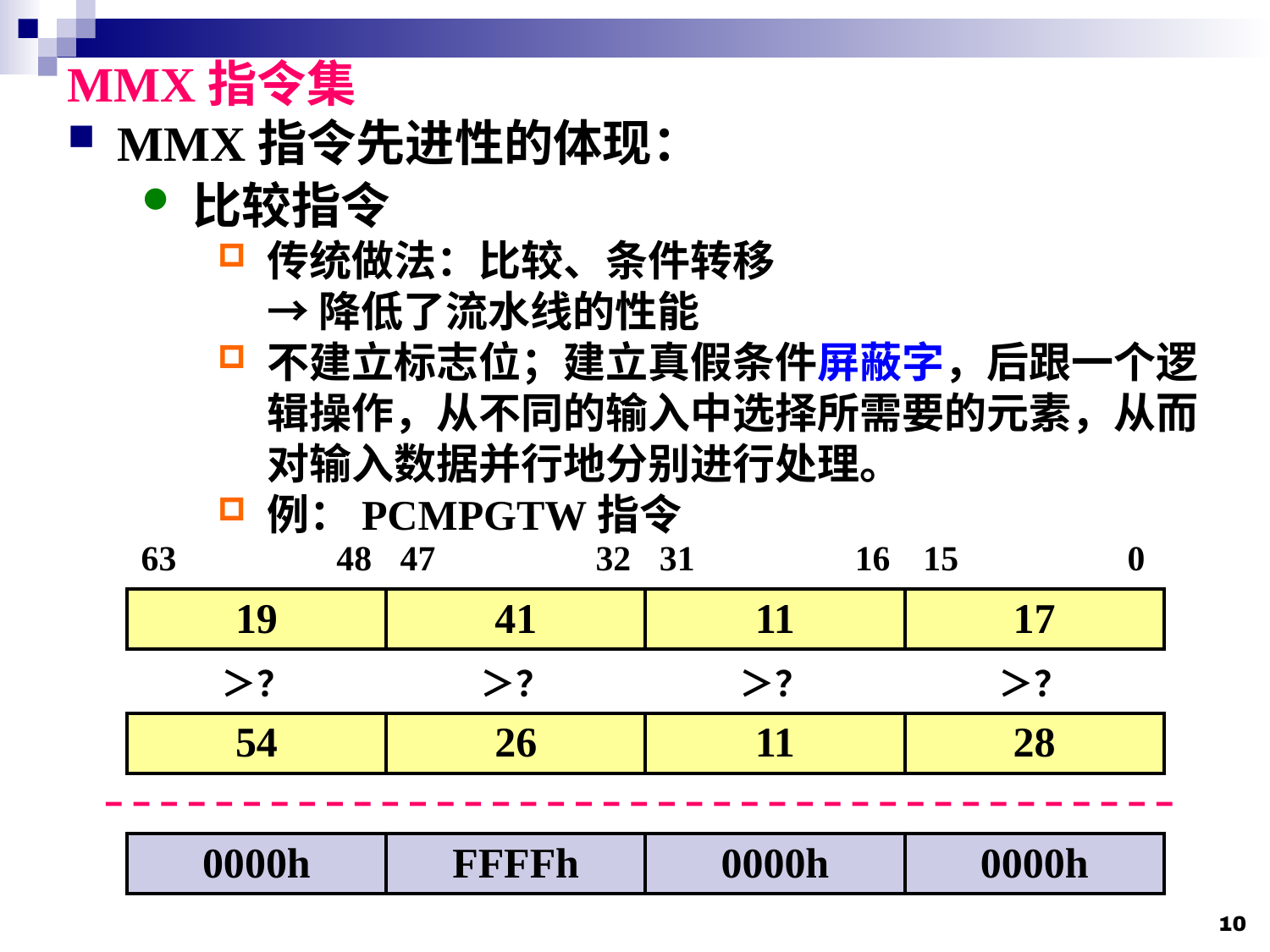

MMX指令集
MMX指令先进性的体现：
比较指令
传统做法：比较、条件转移
→ 降低了流水线的性能
不建立标志位；建立真假条件屏蔽字，后跟一个逻辑操作，从不同的输入中选择所需要的元素，从而对输入数据并行地分别进行处理。
例：PCMPGTW指令
| 63 48 | 47 32 | 31 16 | 15 0 |
| --- | --- | --- | --- |
| 19 | 41 | 11 | 17 |
| ＞？ | ＞？ | ＞？ | ＞？ |
| 54 | 26 | 11 | 28 |
|  |  |  |  |
| 0000h | FFFFh | 0000h | 0000h |

10